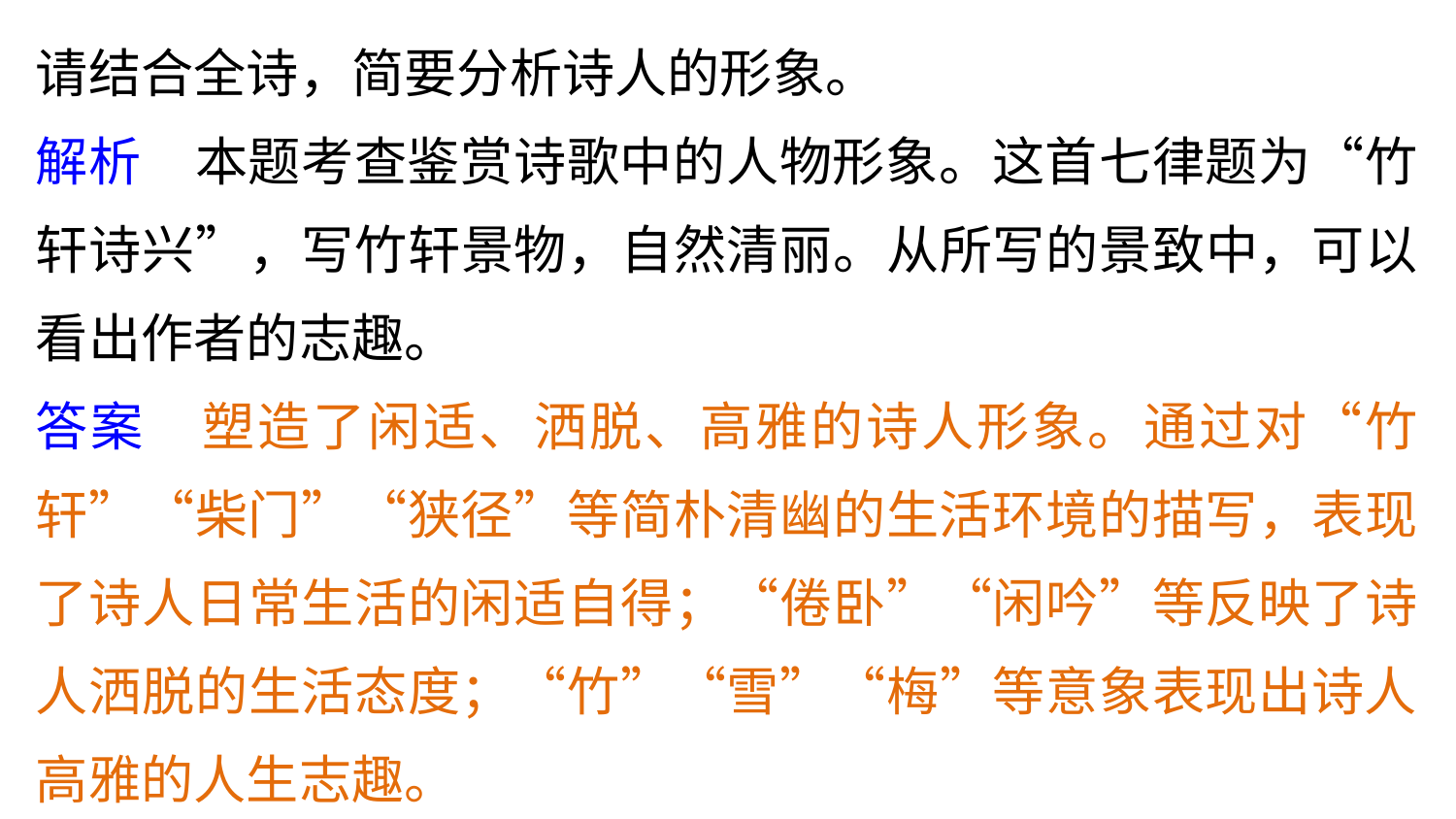

请结合全诗，简要分析诗人的形象。
解析　本题考查鉴赏诗歌中的人物形象。这首七律题为“竹轩诗兴”，写竹轩景物，自然清丽。从所写的景致中，可以看出作者的志趣。
答案　塑造了闲适、洒脱、高雅的诗人形象。通过对“竹轩”“柴门”“狭径”等简朴清幽的生活环境的描写，表现了诗人日常生活的闲适自得；“倦卧”“闲吟”等反映了诗人洒脱的生活态度；“竹”“雪”“梅”等意象表现出诗人高雅的人生志趣。